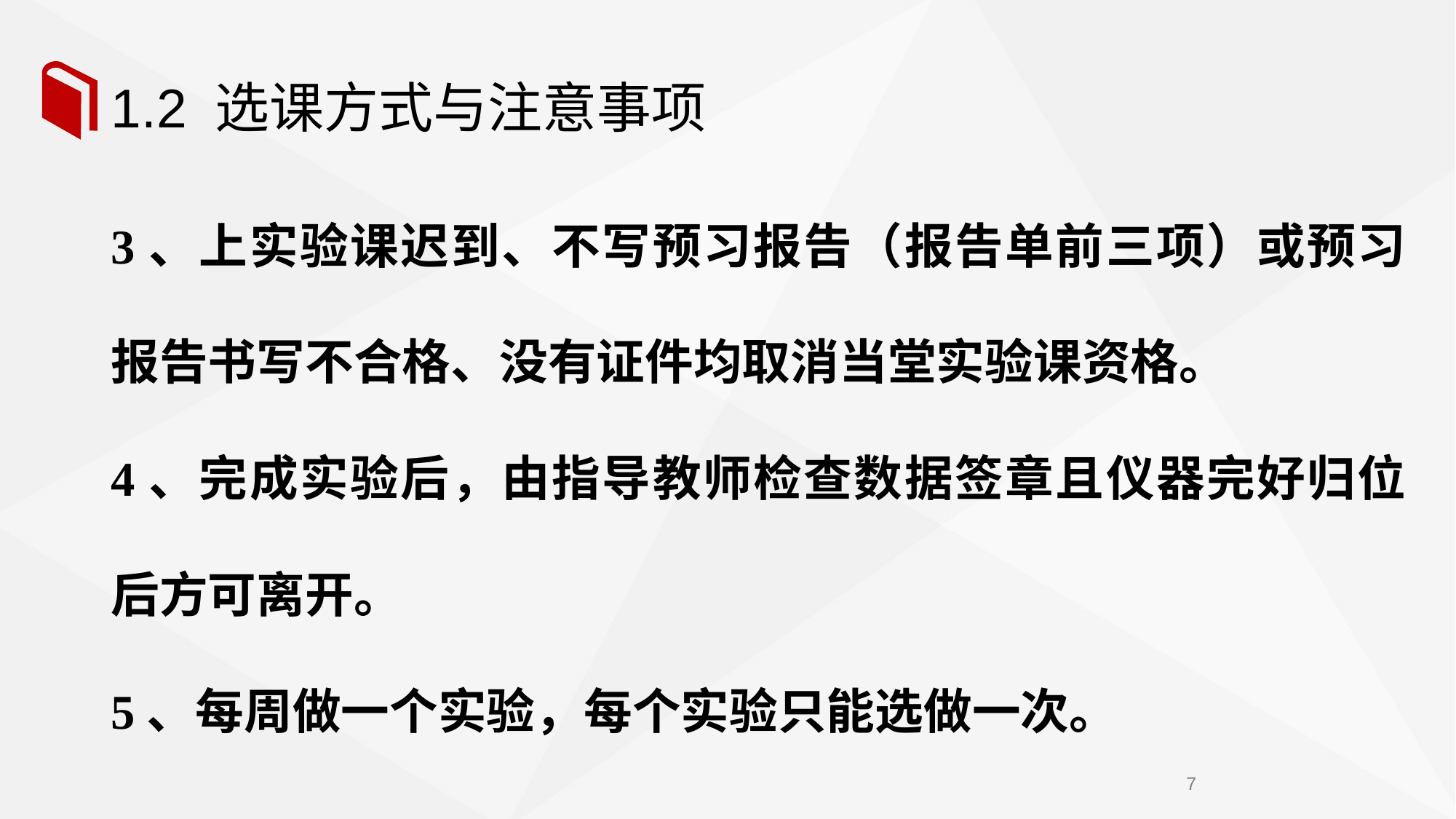

# 1.2 选课方式与注意事项
3、上实验课迟到、不写预习报告（报告单前三项）或预习报告书写不合格、没有证件均取消当堂实验课资格。
4、完成实验后，由指导教师检查数据签章且仪器完好归位后方可离开。
5、每周做一个实验，每个实验只能选做一次。
7